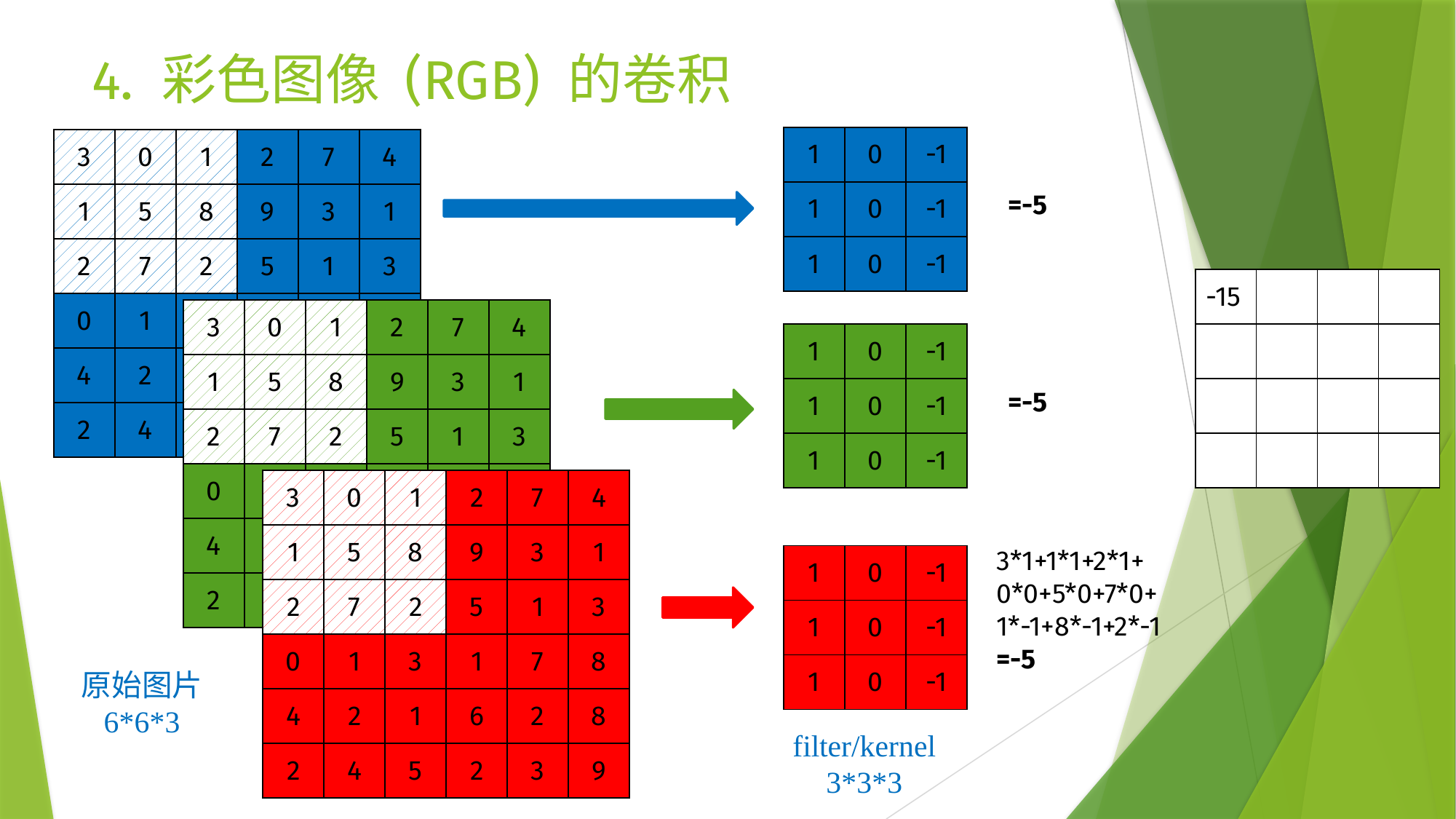

# 4. 彩色图像 (RGB) 的卷积
| 1 | 0 | -1 |
| --- | --- | --- |
| 1 | 0 | -1 |
| 1 | 0 | -1 |
| 3 | 0 | 1 | 2 | 7 | 4 |
| --- | --- | --- | --- | --- | --- |
| 1 | 5 | 8 | 9 | 3 | 1 |
| 2 | 7 | 2 | 5 | 1 | 3 |
| 0 | 1 | 3 | 1 | 7 | 8 |
| 4 | 2 | 1 | 6 | 2 | 8 |
| 2 | 4 | 5 | 2 | 3 | 9 |
=-5

| -15 |  |  |  |
| --- | --- | --- | --- |
|  |  |  |  |
|  |  |  |  |
|  |  |  |  |
| 3 | 0 | 1 | 2 | 7 | 4 |
| --- | --- | --- | --- | --- | --- |
| 1 | 5 | 8 | 9 | 3 | 1 |
| 2 | 7 | 2 | 5 | 1 | 3 |
| 0 | 1 | 3 | 1 | 7 | 8 |
| 4 | 2 | 1 | 6 | 2 | 8 |
| 2 | 4 | 5 | 2 | 3 | 9 |
| 1 | 0 | -1 |
| --- | --- | --- |
| 1 | 0 | -1 |
| 1 | 0 | -1 |
=-5

| 3 | 0 | 1 | 2 | 7 | 4 |
| --- | --- | --- | --- | --- | --- |
| 1 | 5 | 8 | 9 | 3 | 1 |
| 2 | 7 | 2 | 5 | 1 | 3 |
| 0 | 1 | 3 | 1 | 7 | 8 |
| 4 | 2 | 1 | 6 | 2 | 8 |
| 2 | 4 | 5 | 2 | 3 | 9 |
3*1+1*1+2*1+
0*0+5*0+7*0+
1*-1+8*-1+2*-1
=-5
| 1 | 0 | -1 |
| --- | --- | --- |
| 1 | 0 | -1 |
| 1 | 0 | -1 |

原始图片
6*6*3
filter/kernel
3*3*3